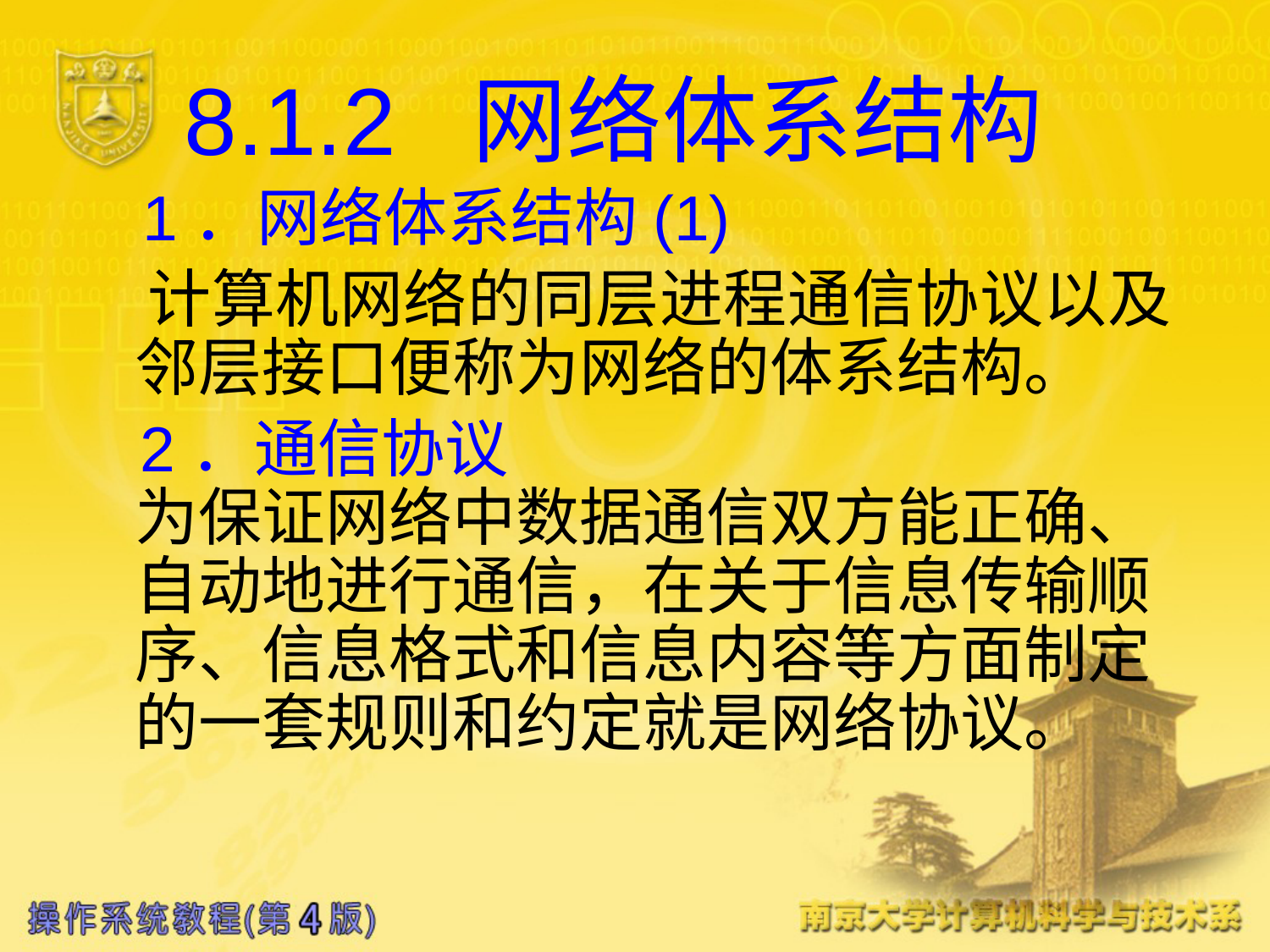

# 8.1.2  网络体系结构
    1．网络体系结构(1)
   计算机网络的同层进程通信协议以及邻层接口便称为网络的体系结构。
   2．通信协议
为保证网络中数据通信双方能正确、自动地进行通信，在关于信息传输顺序、信息格式和信息内容等方面制定的一套规则和约定就是网络协议。